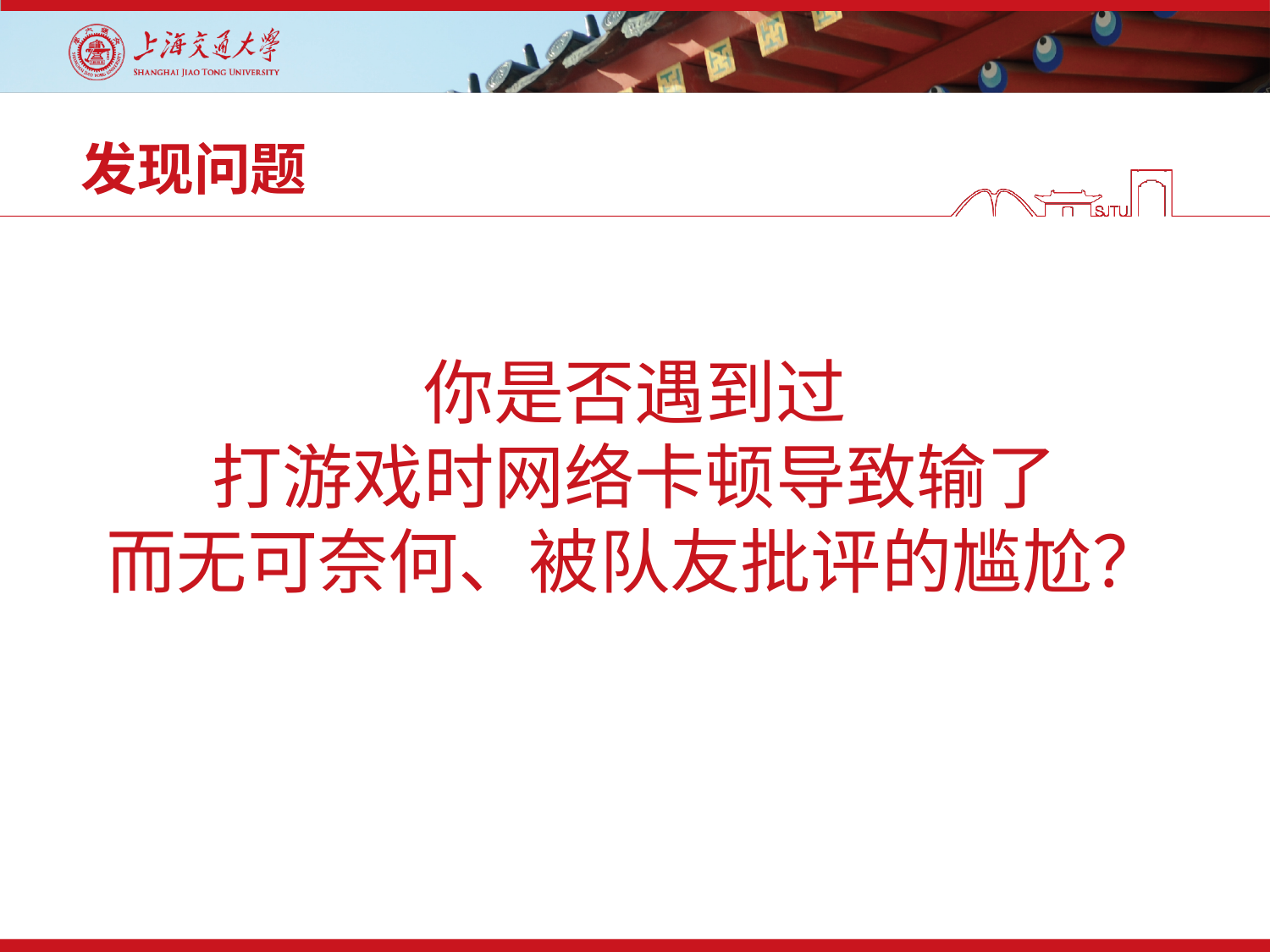

# 发现问题
你是否遇到过
打游戏时网络卡顿导致输了
而无可奈何、被队友批评的尴尬？